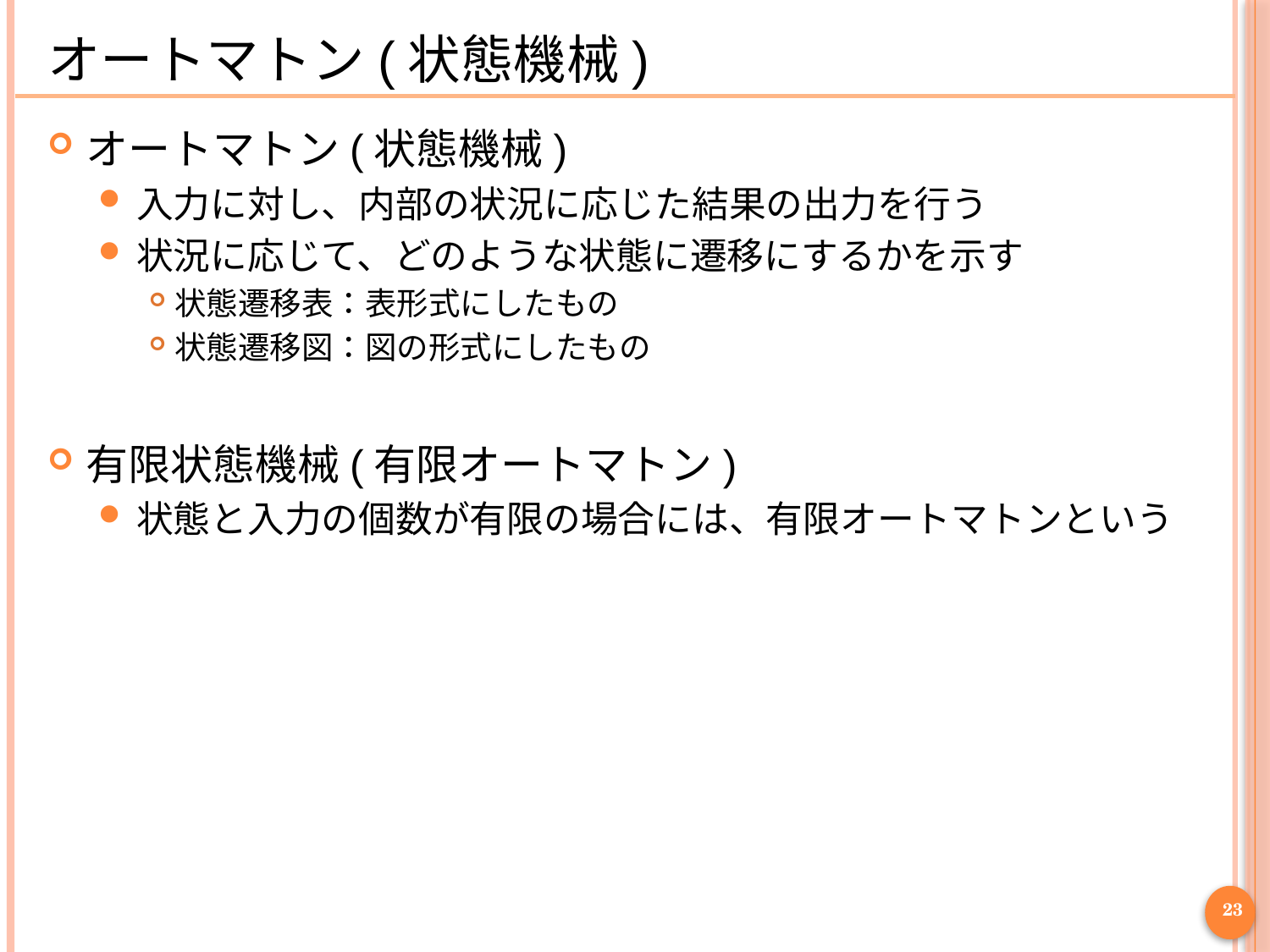

# オートマトン(状態機械)
オートマトン(状態機械)
入力に対し、内部の状況に応じた結果の出力を行う
状況に応じて、どのような状態に遷移にするかを示す
状態遷移表：表形式にしたもの
状態遷移図：図の形式にしたもの

有限状態機械(有限オートマトン)
状態と入力の個数が有限の場合には、有限オートマトンという

23